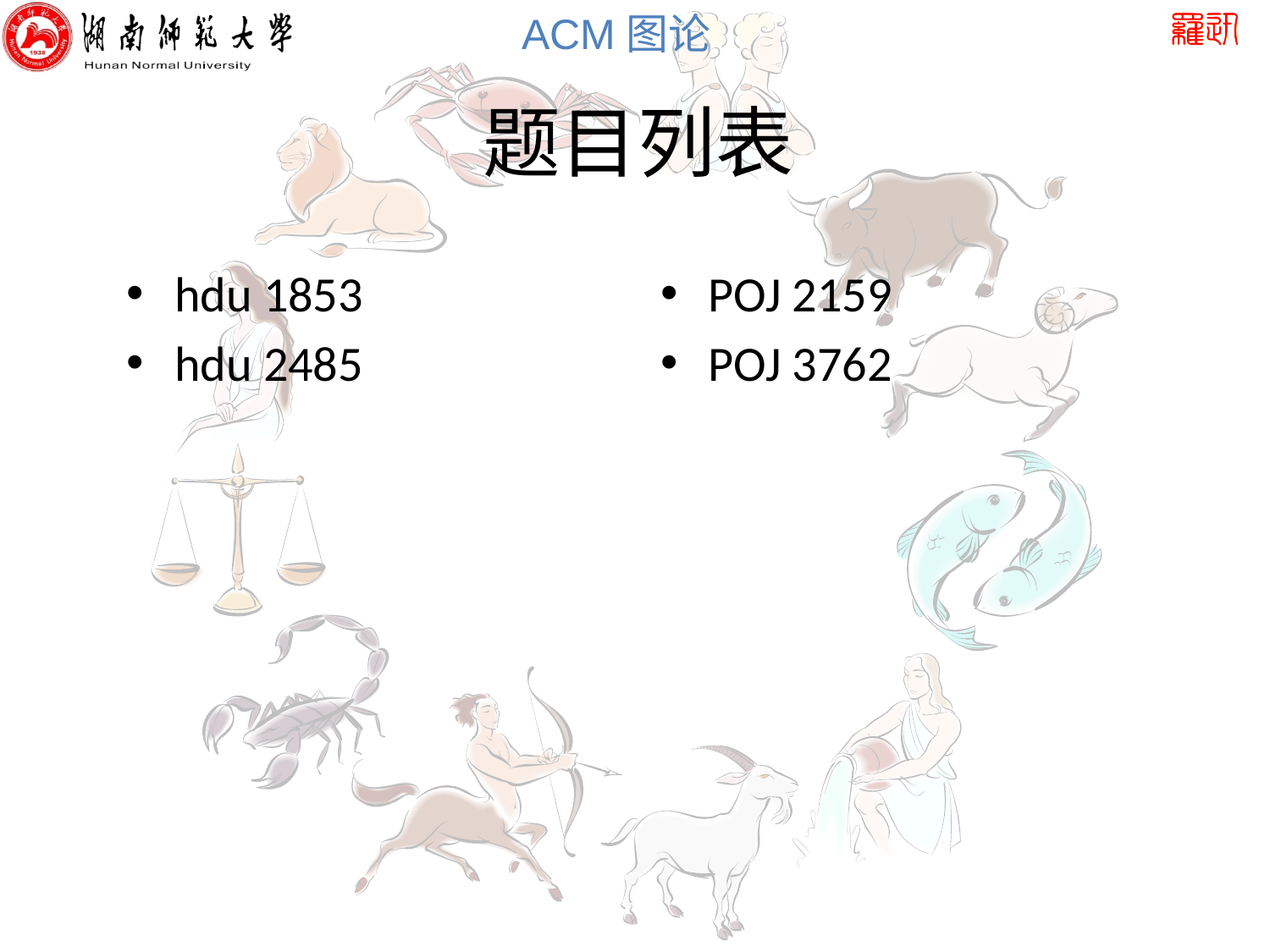

# 题目列表
hdu 1853
hdu 2485
POJ 2159
POJ 3762